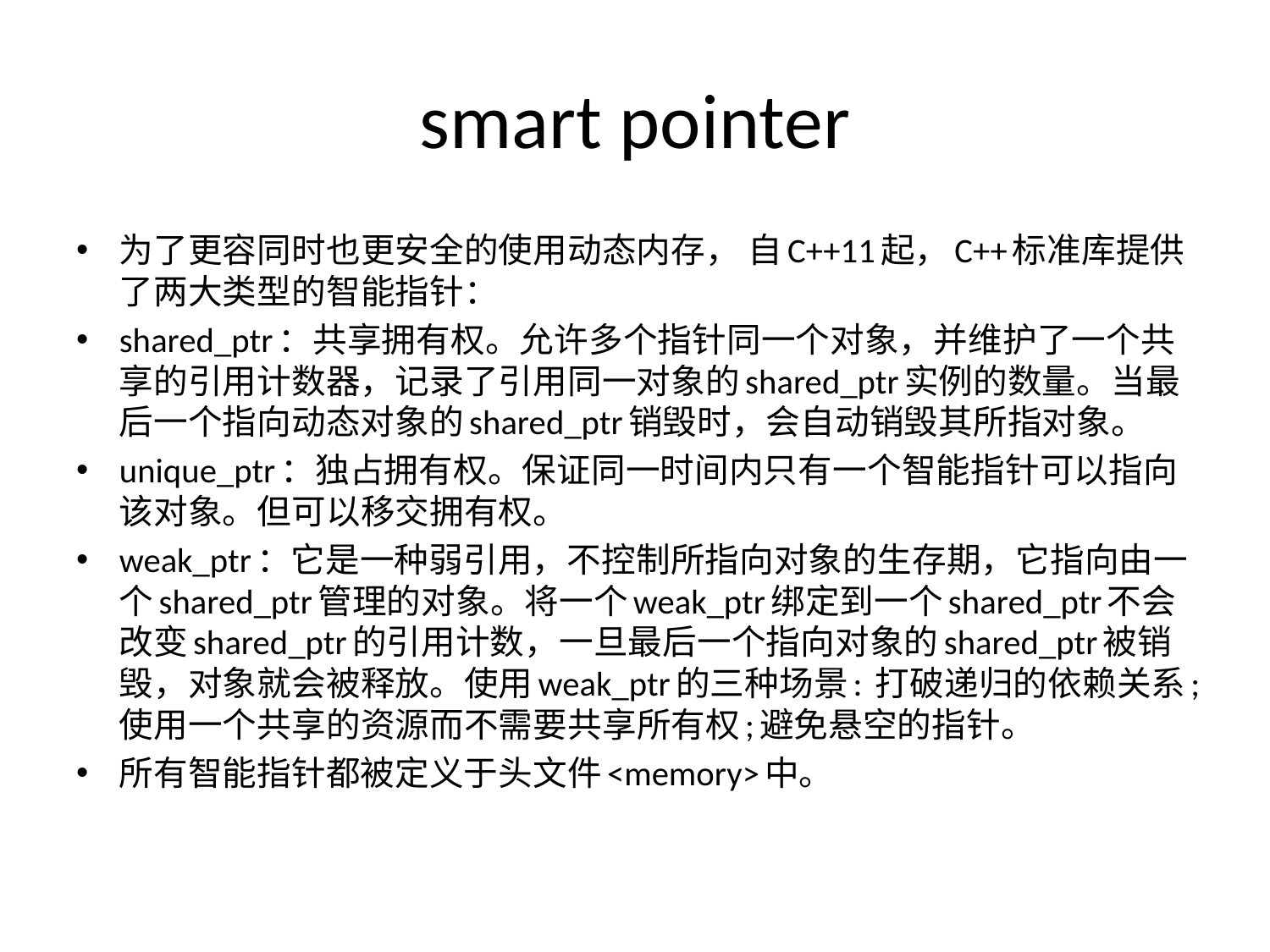

# smart pointer
为了更容同时也更安全的使用动态内存， 自C++11起，C++标准库提供了两大类型的智能指针：
shared_ptr：共享拥有权。允许多个指针同一个对象，并维护了一个共享的引用计数器，记录了引用同一对象的shared_ptr实例的数量。当最后一个指向动态对象的shared_ptr销毁时，会自动销毁其所指对象。
unique_ptr：独占拥有权。保证同一时间内只有一个智能指针可以指向该对象。但可以移交拥有权。
weak_ptr：它是一种弱引用，不控制所指向对象的生存期，它指向由一个shared_ptr管理的对象。将一个weak_ptr绑定到一个shared_ptr不会改变shared_ptr的引用计数，一旦最后一个指向对象的shared_ptr被销毁，对象就会被释放。使用weak_ptr的三种场景: 打破递归的依赖关系;使用一个共享的资源而不需要共享所有权;避免悬空的指针。
所有智能指针都被定义于头文件<memory>中。